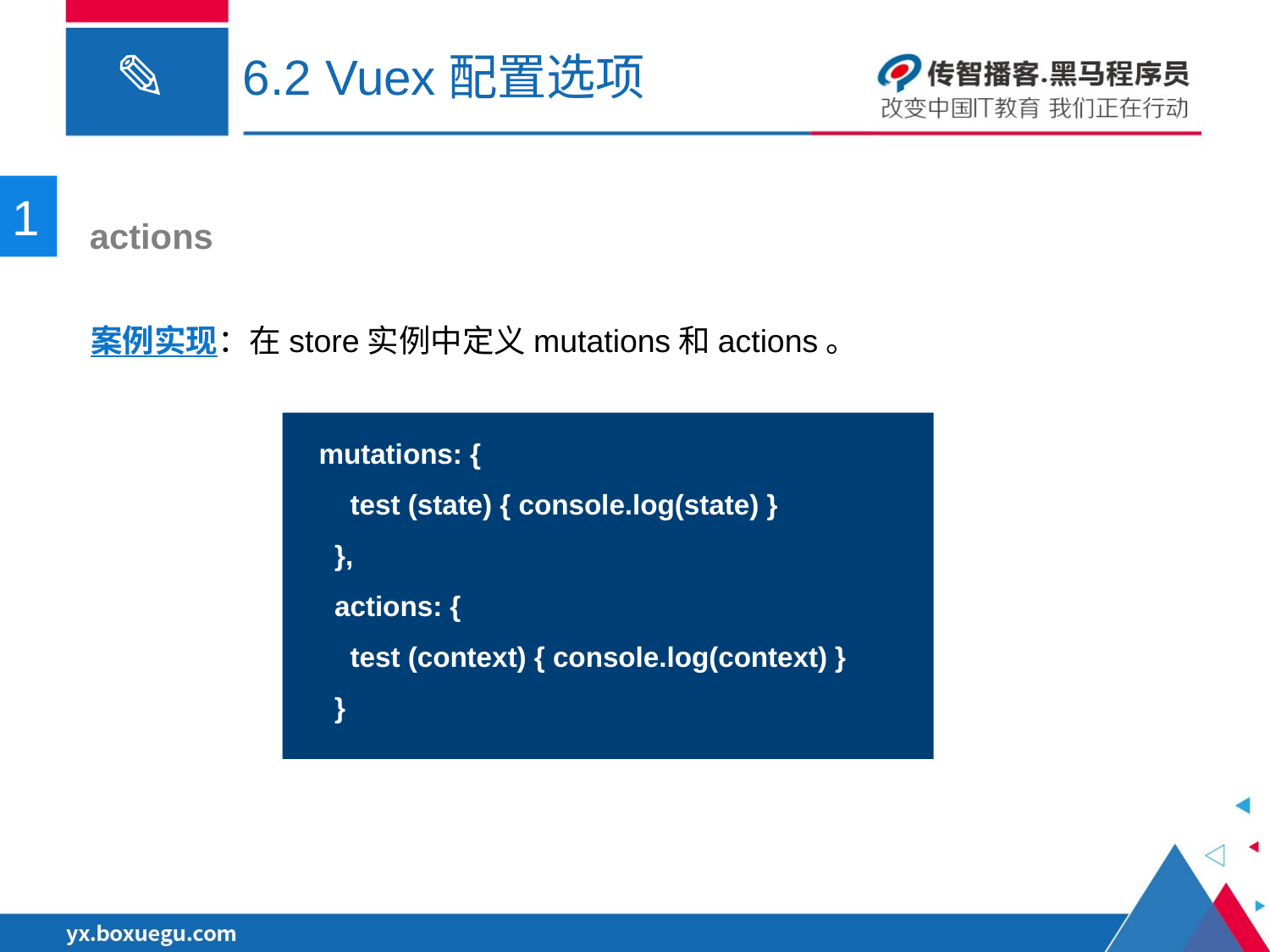

# 6.2 Vuex配置选项

1
  actions
案例实现：在store实例中定义mutations和actions。

mutations: {
    test (state) { console.log(state) }
  },
  actions: {
    test (context) { console.log(context) }
  }